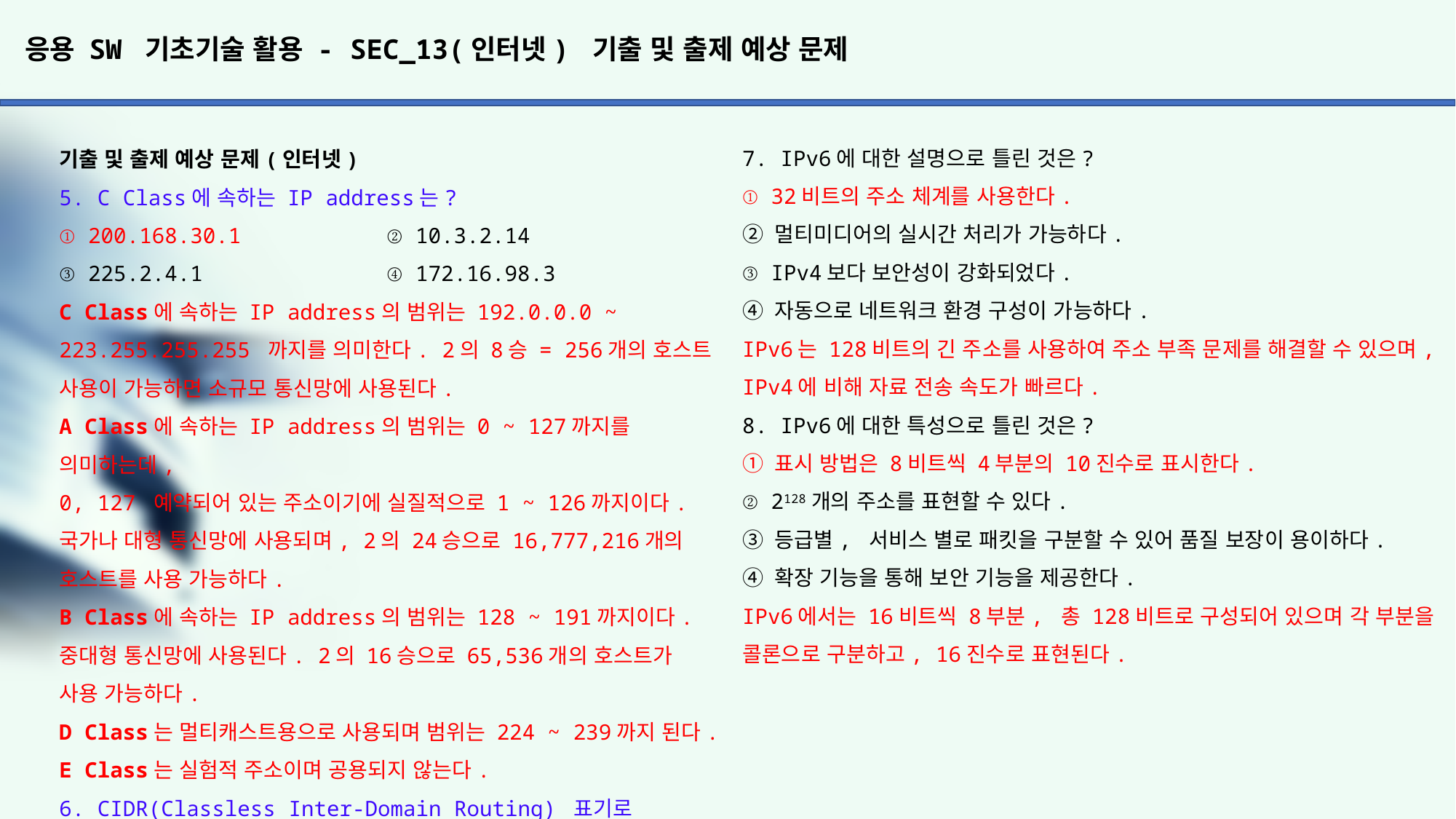

# 응용 SW 기초기술 활용 - SEC_13(인터넷) 기출 및 출제 예상 문제
7. IPv6에 대한 설명으로 틀린 것은?
① 32비트의 주소 체계를 사용한다.
② 멀티미디어의 실시간 처리가 가능하다.
③ IPv4보다 보안성이 강화되었다.
④ 자동으로 네트워크 환경 구성이 가능하다.
IPv6는 128비트의 긴 주소를 사용하여 주소 부족 문제를 해결할 수 있으며, IPv4에 비해 자료 전송 속도가 빠르다.
8. IPv6에 대한 특성으로 틀린 것은?
① 표시 방법은 8비트씩 4부분의 10진수로 표시한다.
② 2128개의 주소를 표현할 수 있다.
③ 등급별, 서비스 별로 패킷을 구분할 수 있어 품질 보장이 용이하다.
④ 확장 기능을 통해 보안 기능을 제공한다.
IPv6에서는 16비트씩 8부분, 총 128비트로 구성되어 있으며 각 부분을
콜론으로 구분하고, 16진수로 표현된다.
기출 및 출제 예상 문제(인터넷)
5. C Class에 속하는 IP address는?
① 200.168.30.1		② 10.3.2.14
③ 225.2.4.1		④ 172.16.98.3
C Class에 속하는 IP address의 범위는 192.0.0.0 ~ 223.255.255.255 까지를 의미한다. 2의 8승 = 256개의 호스트 사용이 가능하면 소규모 통신망에 사용된다.
A Class에 속하는 IP address의 범위는 0 ~ 127까지를 의미하는데,
0, 127 예약되어 있는 주소이기에 실질적으로 1 ~ 126까지이다.
국가나 대형 통신망에 사용되며, 2의 24승으로 16,777,216개의 호스트를 사용 가능하다.
B Class에 속하는 IP address의 범위는 128 ~ 191까지이다. 중대형 통신망에 사용된다. 2의 16승으로 65,536개의 호스트가 사용 가능하다.
D Class는 멀티캐스트용으로 사용되며 범위는 224 ~ 239까지 된다.
E Class는 실험적 주소이며 공용되지 않는다.
6. CIDR(Classless Inter-Domain Routing) 표기로 203.241.132.
82/27과 같이 사용되었다면, 해당 주소의 서브넷 마스크(subnet
mask)는?
① 255. 255. 255.0
② 255. 255. 255.224
③ 255. 255. 255.240
④ 255. 255. 255.248
CIDR(Classless Inter-Domain Routing)란 클래스 없이 도메인 간에 라우팅 기법으로 CIDR 기법 사용 시 서브넷 마스크는 IP 주소 뒤에 있는 숫자 27을 이용해서 구할 수가 있다.
203.241.132.82/27 의 네트워크의 서브넷 마스크는 1의 개수가
27개이므로 11111111 11111111 11111111 11100000 -> 255.255.255.224 가 서브넷 마스크가 된다.